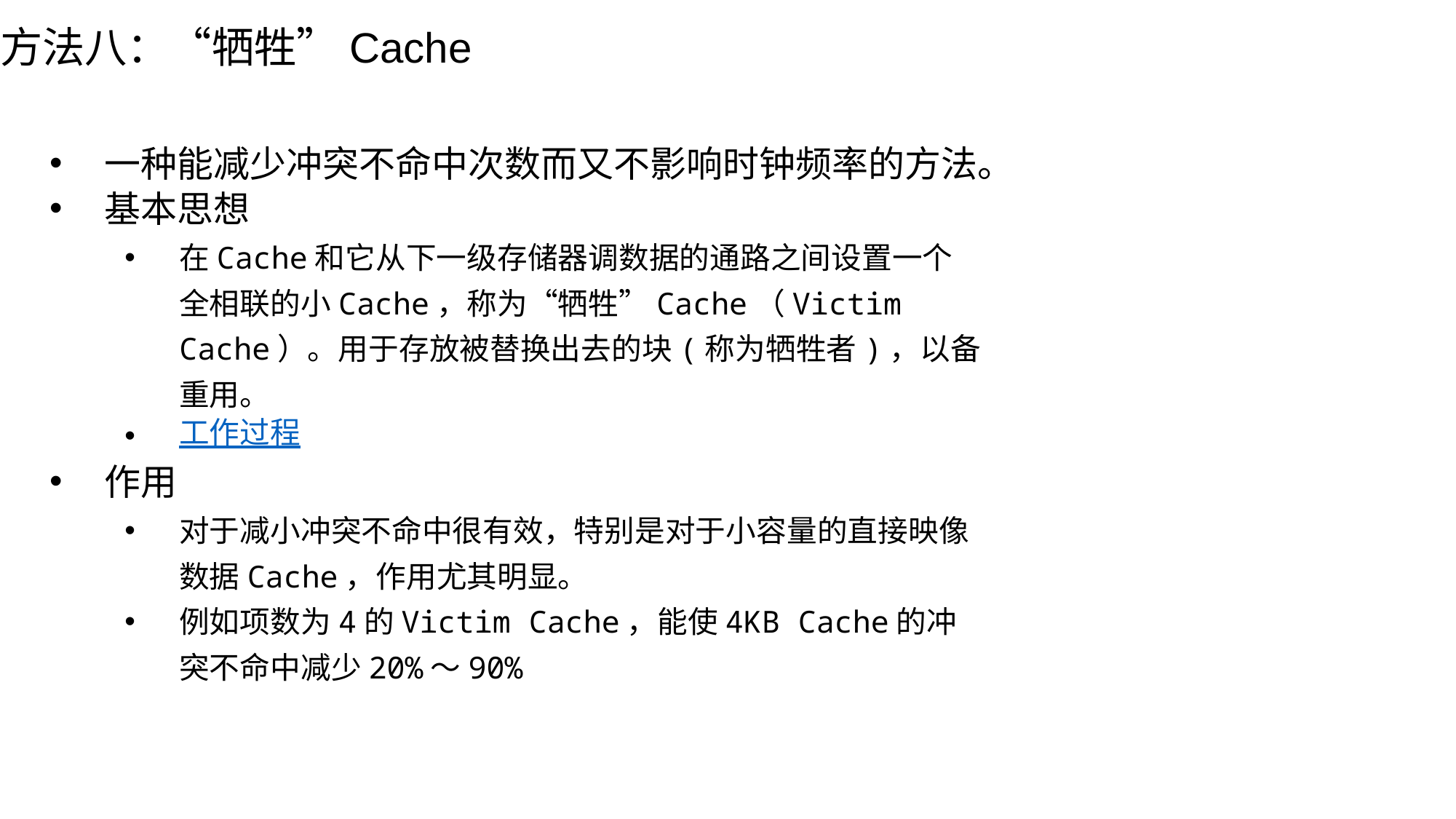

方法八：“牺牲”Cache
一种能减少冲突不命中次数而又不影响时钟频率的方法。
基本思想
在Cache和它从下一级存储器调数据的通路之间设置一个全相联的小Cache，称为“牺牲”Cache（Victim Cache）。用于存放被替换出去的块(称为牺牲者)，以备重用。
工作过程
作用
对于减小冲突不命中很有效，特别是对于小容量的直接映像数据Cache，作用尤其明显。
例如项数为4的Victim Cache，能使4KB Cache的冲突不命中减少20%～90%